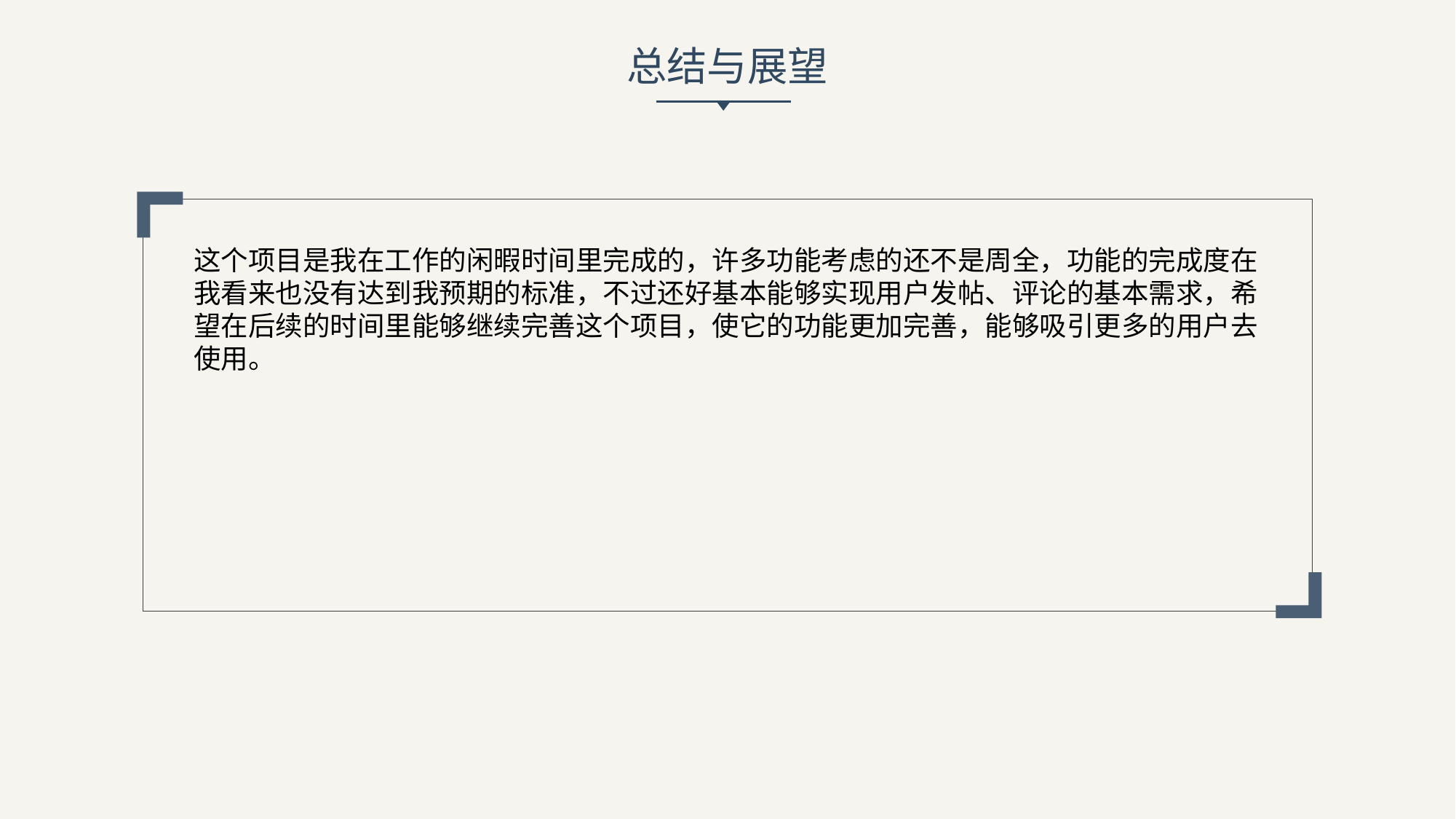

总结与展望

这个项目是我在工作的闲暇时间里完成的，许多功能考虑的还不是周全，功能的完成度在我看来也没有达到我预期的标准，不过还好基本能够实现用户发帖、评论的基本需求，希望在后续的时间里能够继续完善这个项目，使它的功能更加完善，能够吸引更多的用户去使用。

延迟符号